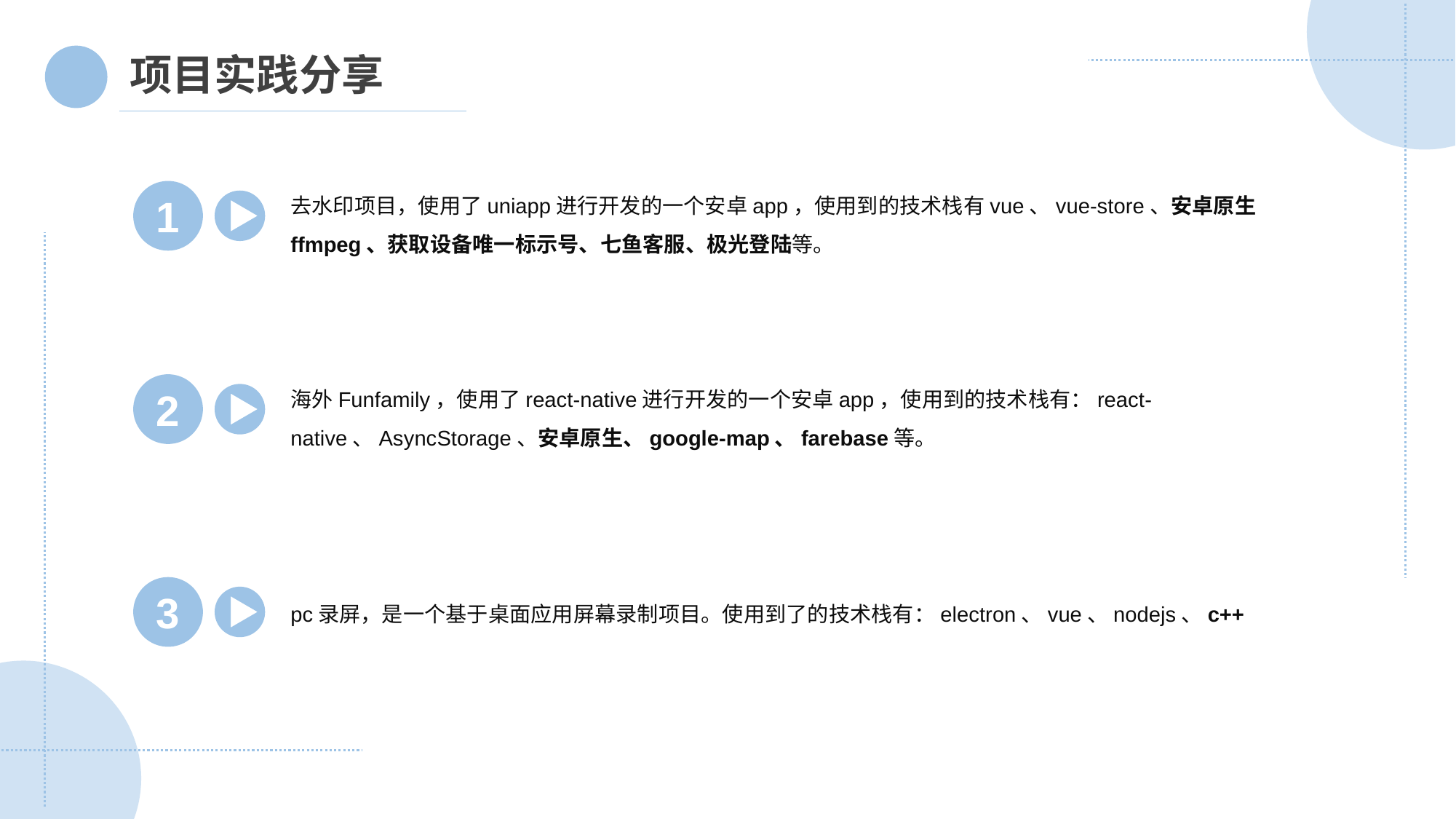

项目实践分享

去水印项目，使用了uniapp进行开发的一个安卓app，使用到的技术栈有vue、vue-store、安卓原生ffmpeg、获取设备唯一标示号、七鱼客服、极光登陆等。
1

海外Funfamily，使用了react-native进行开发的一个安卓app，使用到的技术栈有：react-native、AsyncStorage、安卓原生、google-map、farebase等。
2

3
pc录屏，是一个基于桌面应用屏幕录制项目。使用到了的技术栈有：electron、vue、nodejs、c++